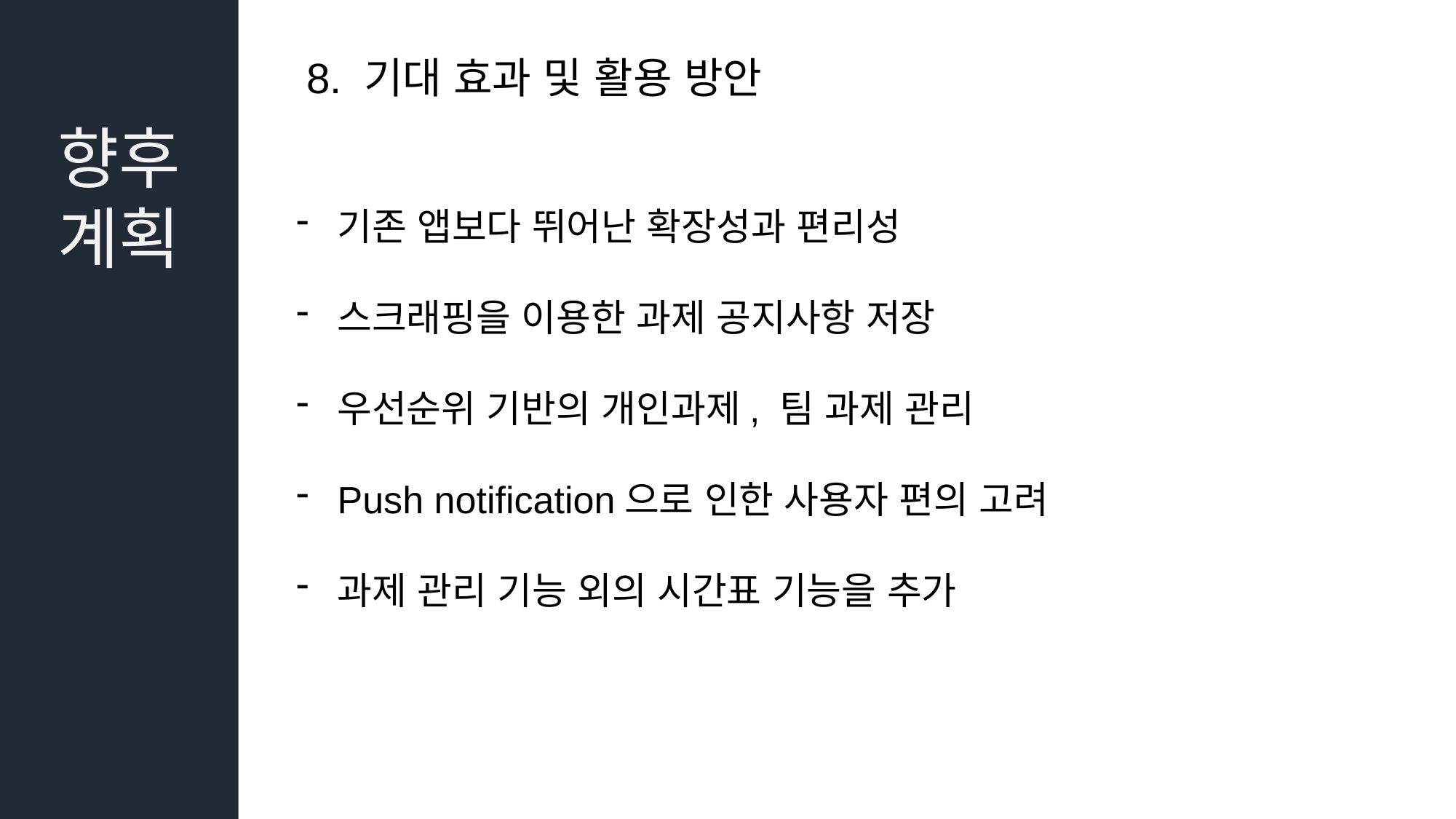

향후
계획

8. 기대 효과 및 활용 방안
기존 앱보다 뛰어난 확장성과 편리성

스크래핑을 이용한 과제 공지사항 저장

우선순위 기반의 개인과제, 팀 과제 관리

Push notification으로 인한 사용자 편의 고려

과제 관리 기능 외의 시간표 기능을 추가